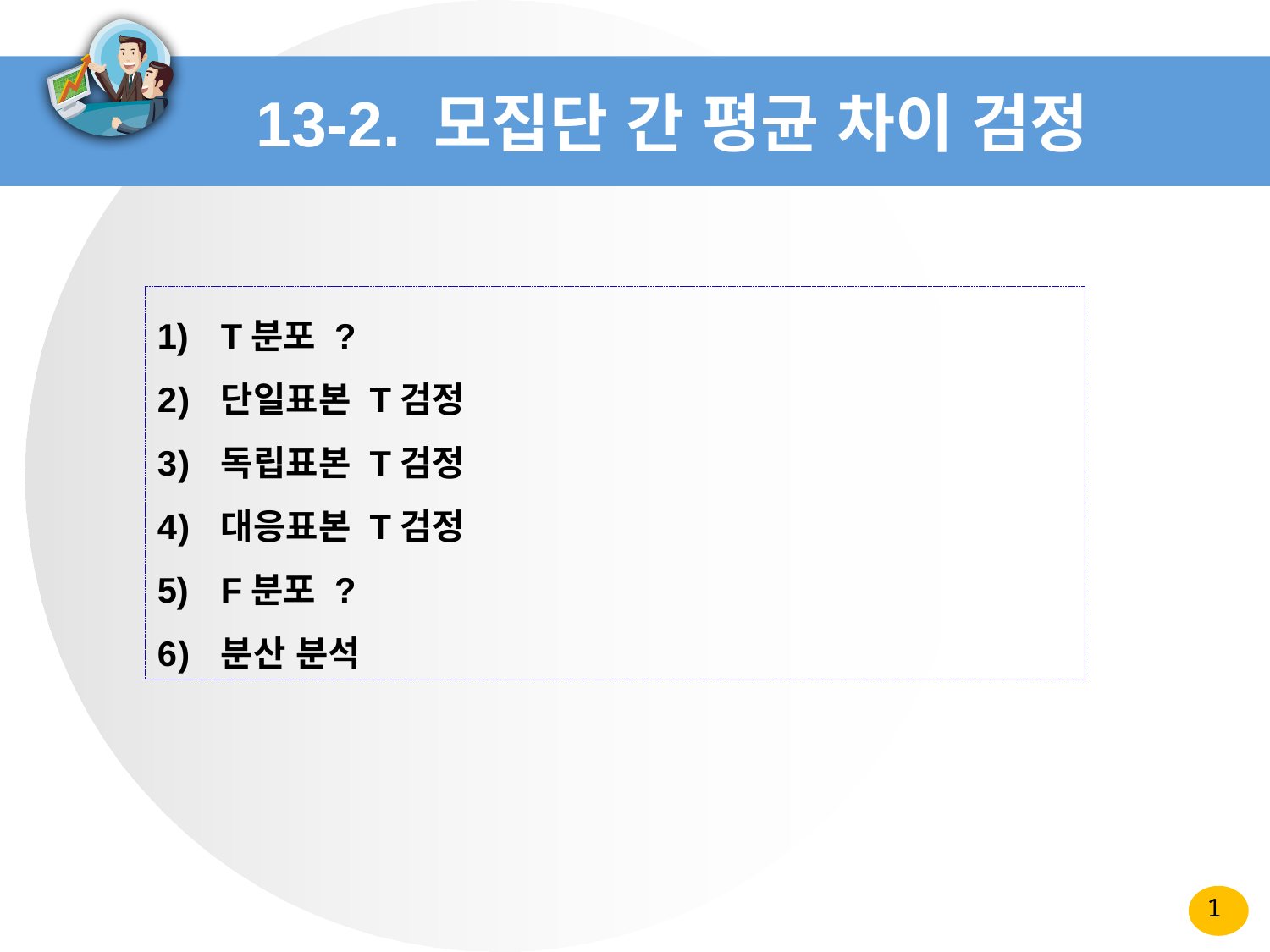

# 13-2. 모집단 간 평균 차이 검정
T분포 ?
단일표본 T검정
독립표본 T검정
대응표본 T검정
F분포 ?
분산 분석
1